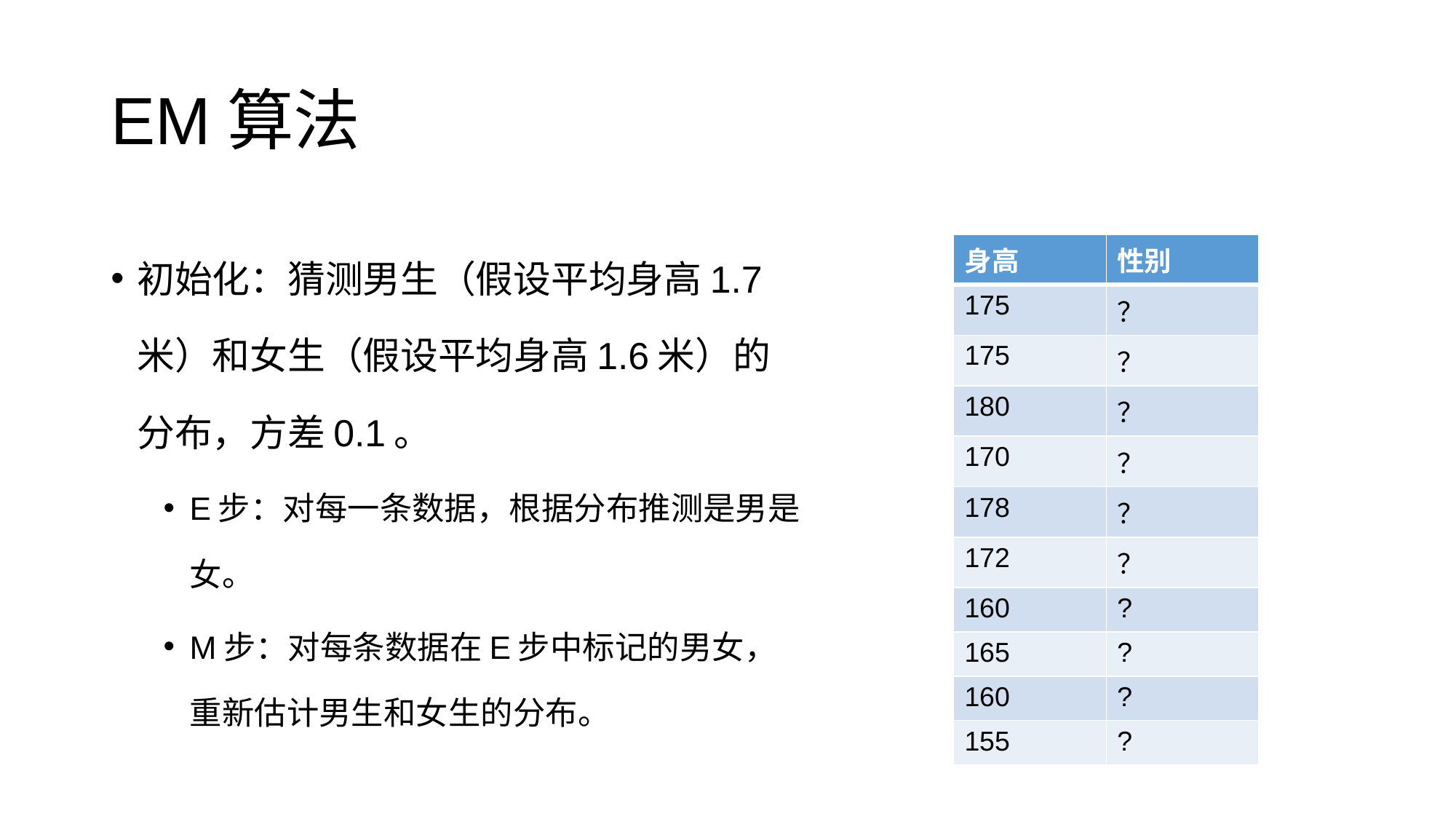

# EM算法
初始化：猜测男生（假设平均身高1.7米）和女生（假设平均身高1.6米）的分布，方差0.1。
E步：对每一条数据，根据分布推测是男是女。
M步：对每条数据在E步中标记的男女，重新估计男生和女生的分布。
| 身高 | 性别 |
| --- | --- |
| 175 | ？ |
| 175 | ？ |
| 180 | ？ |
| 170 | ？ |
| 178 | ？ |
| 172 | ？ |
| 160 | ? |
| 165 | ? |
| 160 | ? |
| 155 | ? |